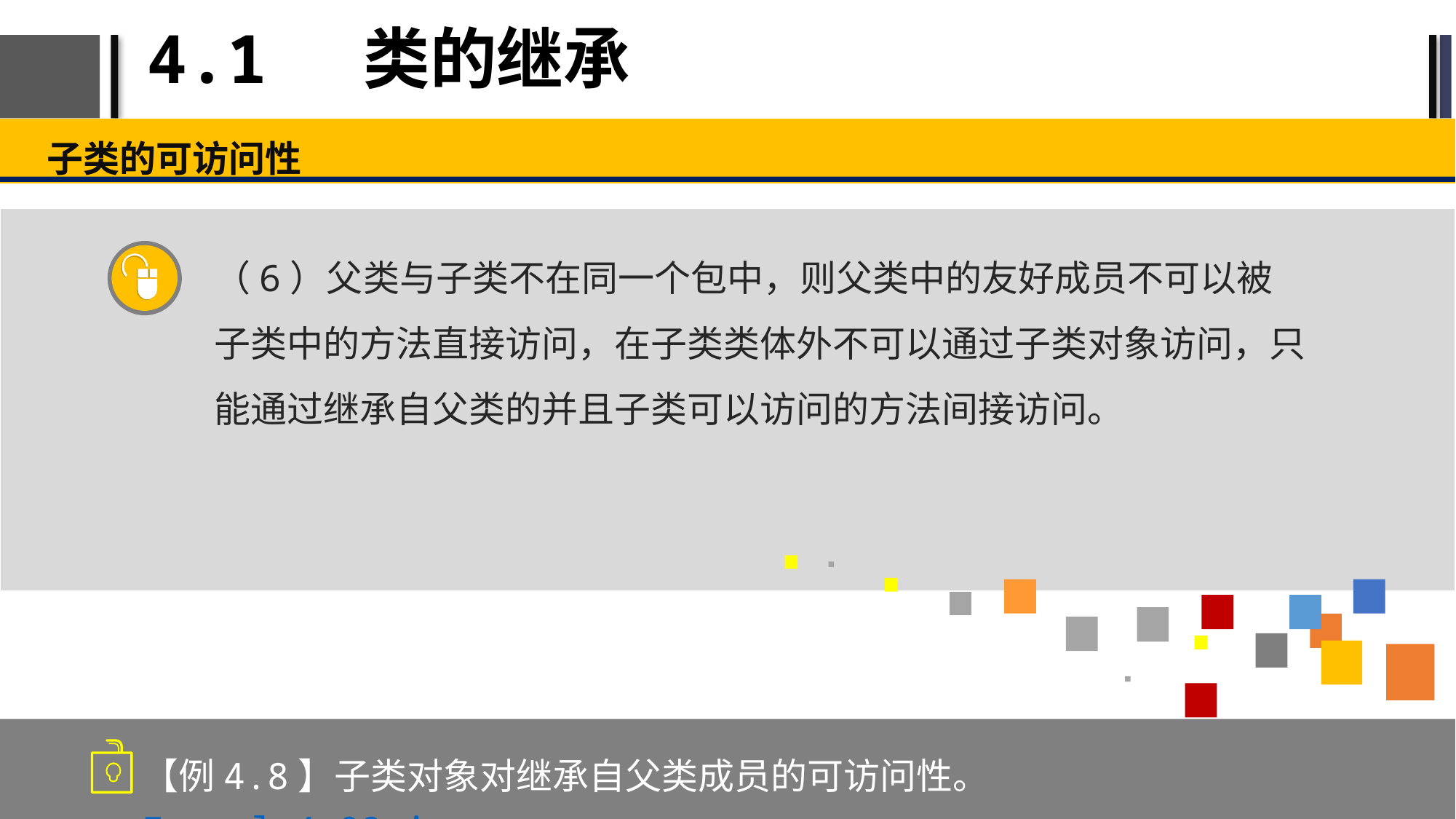

# 4.1  类的继承

子类的可访问性

（6）父类与子类不在同一个包中，则父类中的友好成员不可以被子类中的方法直接访问，在子类类体外不可以通过子类对象访问，只能通过继承自父类的并且子类可以访问的方法间接访问。

【例4.8】子类对象对继承自父类成员的可访问性。Example4_08.java